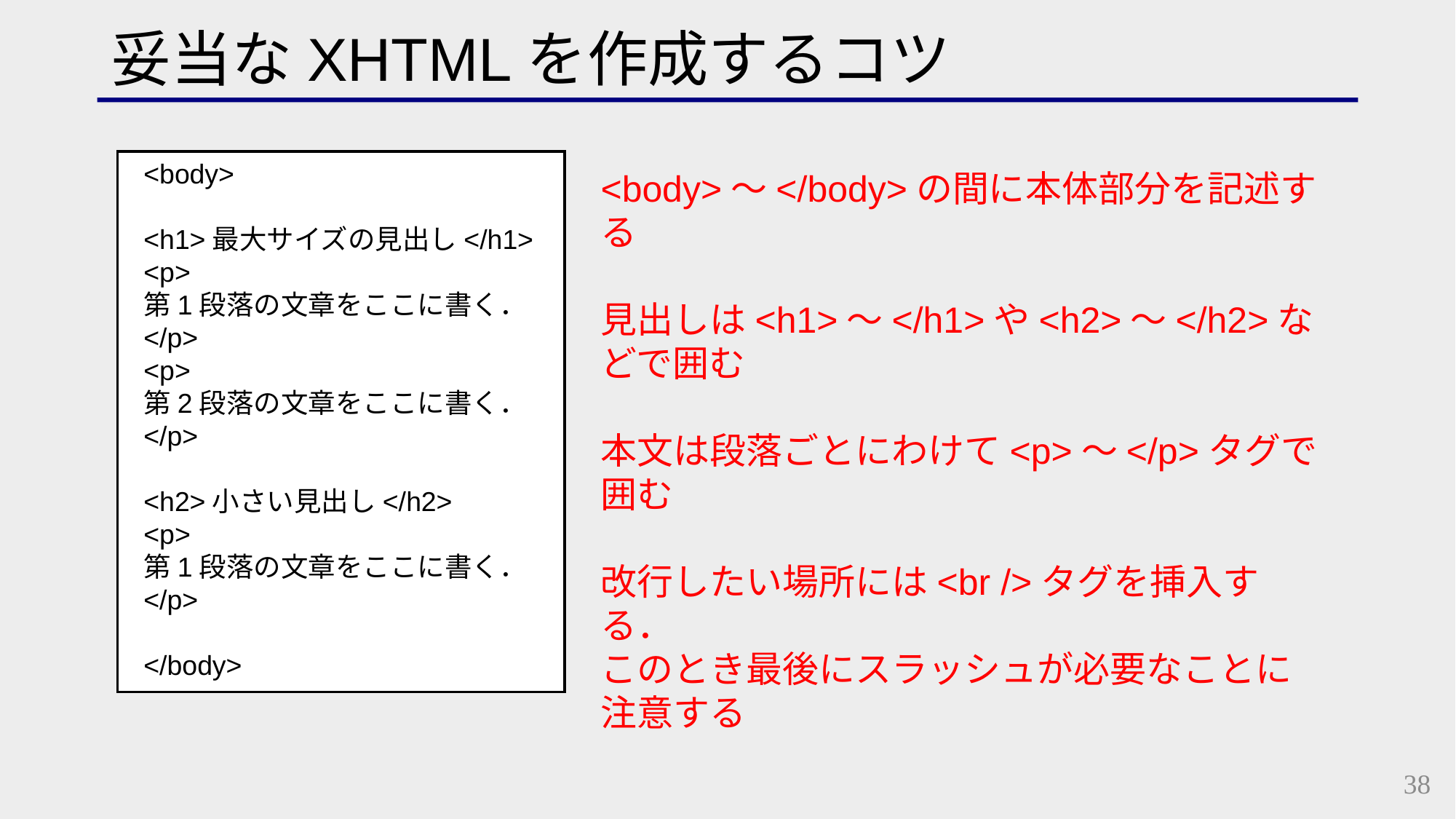

# 妥当なXHTMLを作成するコツ

<body>

<h1>最大サイズの見出し</h1>
<p>
第1段落の文章をここに書く．
</p>
<p>
第2段落の文章をここに書く．
</p>

<h2>小さい見出し</h2>
<p>
第1段落の文章をここに書く．
</p>

</body>
<body>～</body>の間に本体部分を記述する

見出しは<h1>～</h1>や<h2>～</h2>などで囲む

本文は段落ごとにわけて<p>～</p>タグで囲む

改行したい場所には<br />タグを挿入する．
このとき最後にスラッシュが必要なことに注意する
38